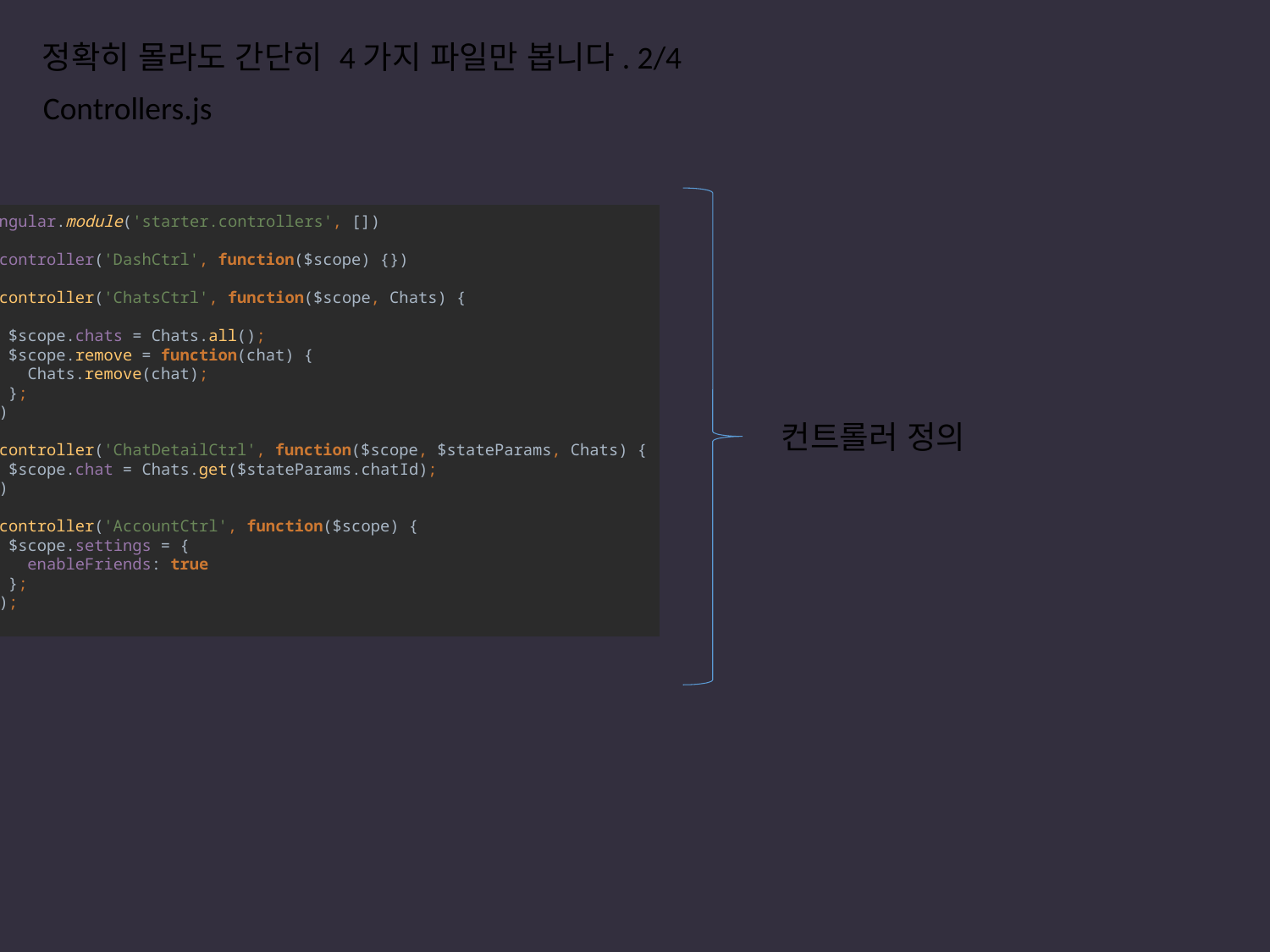

정확히 몰라도 간단히 4가지 파일만 봅니다. 2/4
Controllers.js

angular.module('starter.controllers', [])
.controller('DashCtrl', function($scope) {})
.controller('ChatsCtrl', function($scope, Chats) {
  $scope.chats = Chats.all();
  $scope.remove = function(chat) {
    Chats.remove(chat);
  };
})
.controller('ChatDetailCtrl', function($scope, $stateParams, Chats) {
  $scope.chat = Chats.get($stateParams.chatId);
})
.controller('AccountCtrl', function($scope) {
  $scope.settings = {
    enableFriends: true
  };
});

컨트롤러 정의